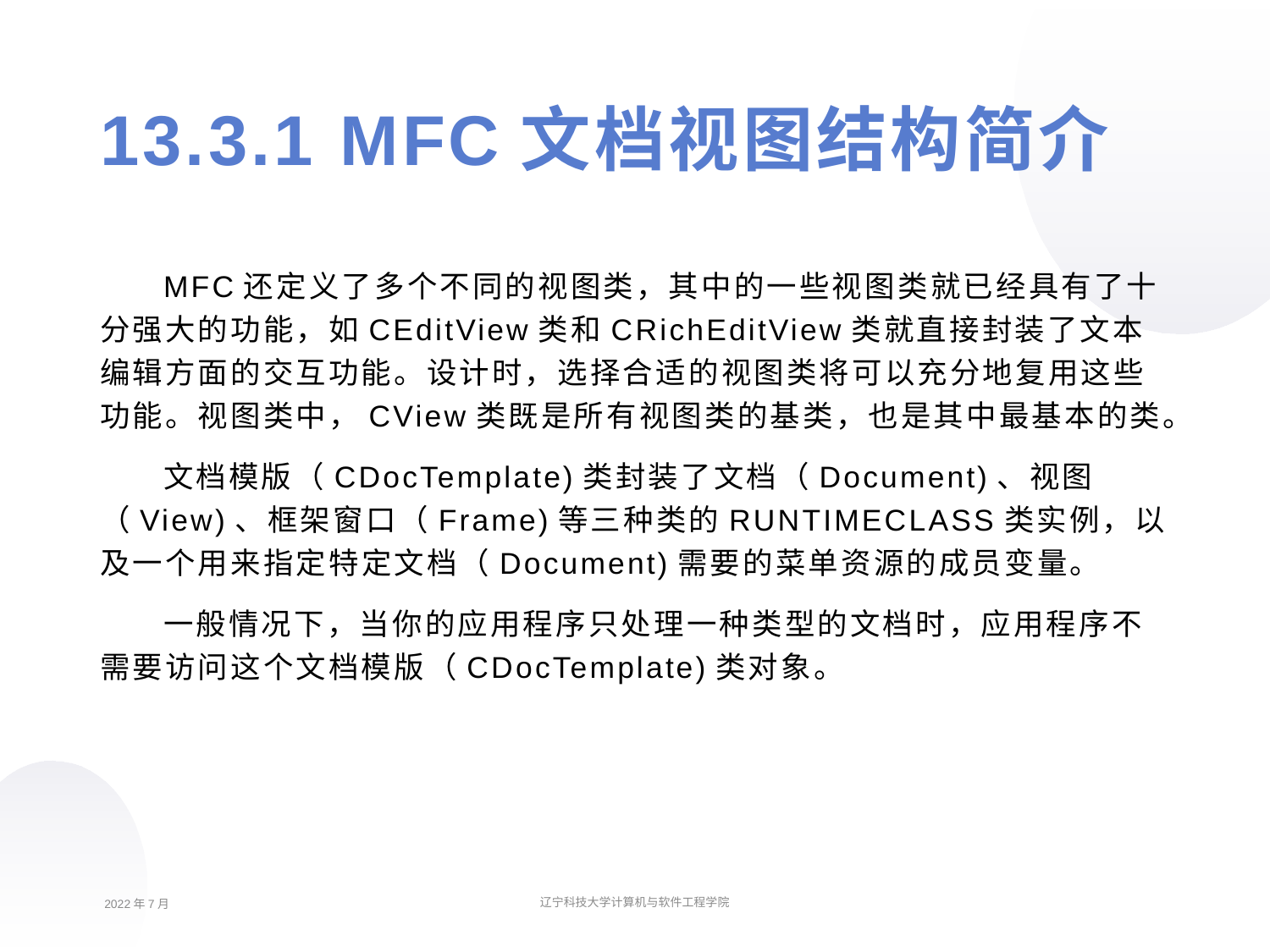

13.3.1 MFC文档视图结构简介
MFC还定义了多个不同的视图类，其中的一些视图类就已经具有了十分强大的功能，如CEditView类和CRichEditView类就直接封装了文本编辑方面的交互功能。设计时，选择合适的视图类将可以充分地复用这些功能。视图类中，CView类既是所有视图类的基类，也是其中最基本的类。
文档模版（CDocTemplate)类封装了文档（Document)、视图（View)、框架窗口（Frame)等三种类的RUNTIMECLASS类实例，以及一个用来指定特定文档（Document)需要的菜单资源的成员变量。
一般情况下，当你的应用程序只处理一种类型的文档时，应用程序不需要访问这个文档模版（CDocTemplate)类对象。

2022年7月
辽宁科技大学计算机与软件工程学院
24